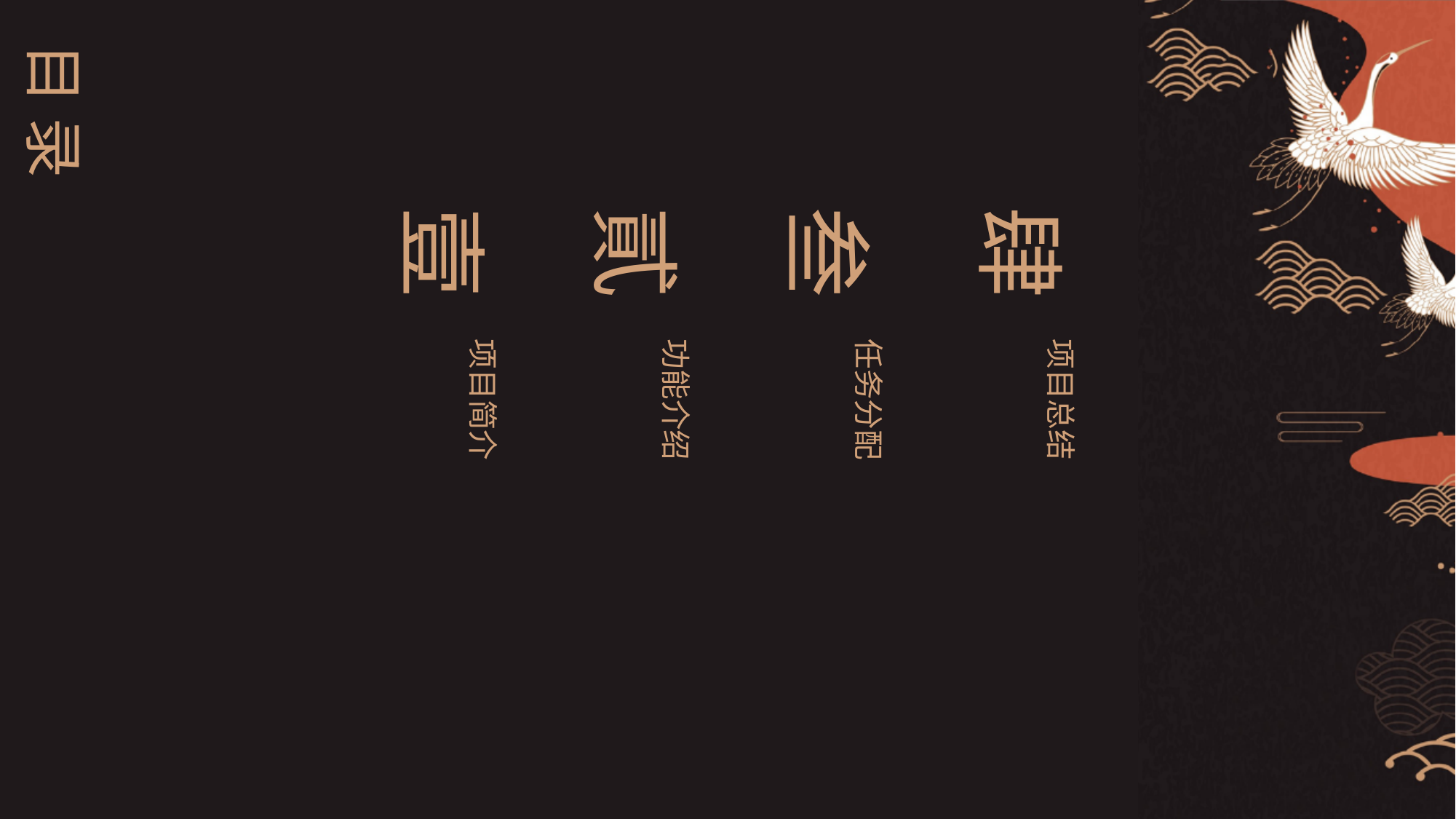

目 录
壹
貳
叁
肆
项目简介
功能介绍
任务分配
项目总结